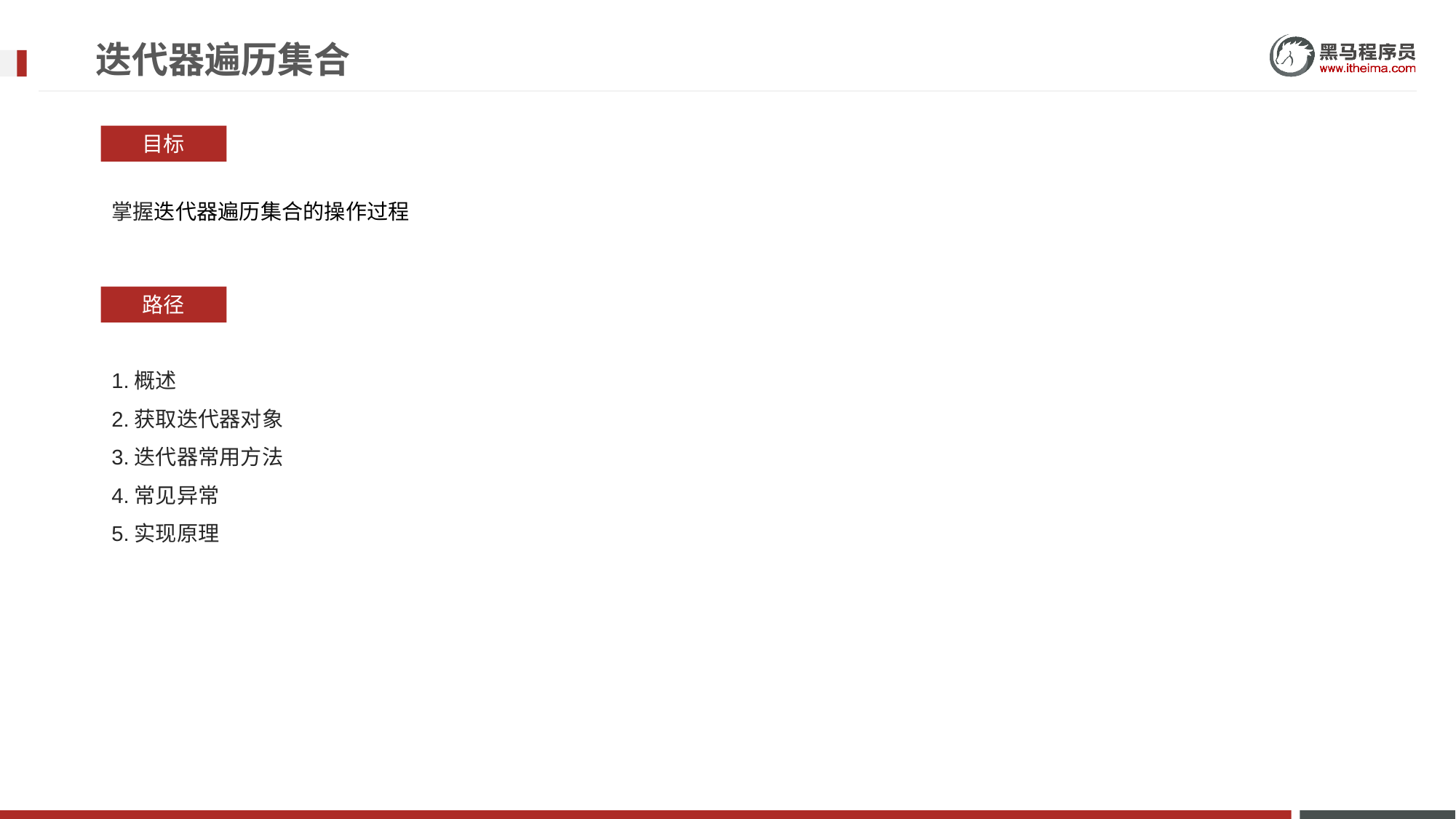

# 迭代器遍历集合
目标
掌握迭代器遍历集合的操作过程
路径
1.概述
2.获取迭代器对象
3.迭代器常用方法
4.常见异常
5.实现原理